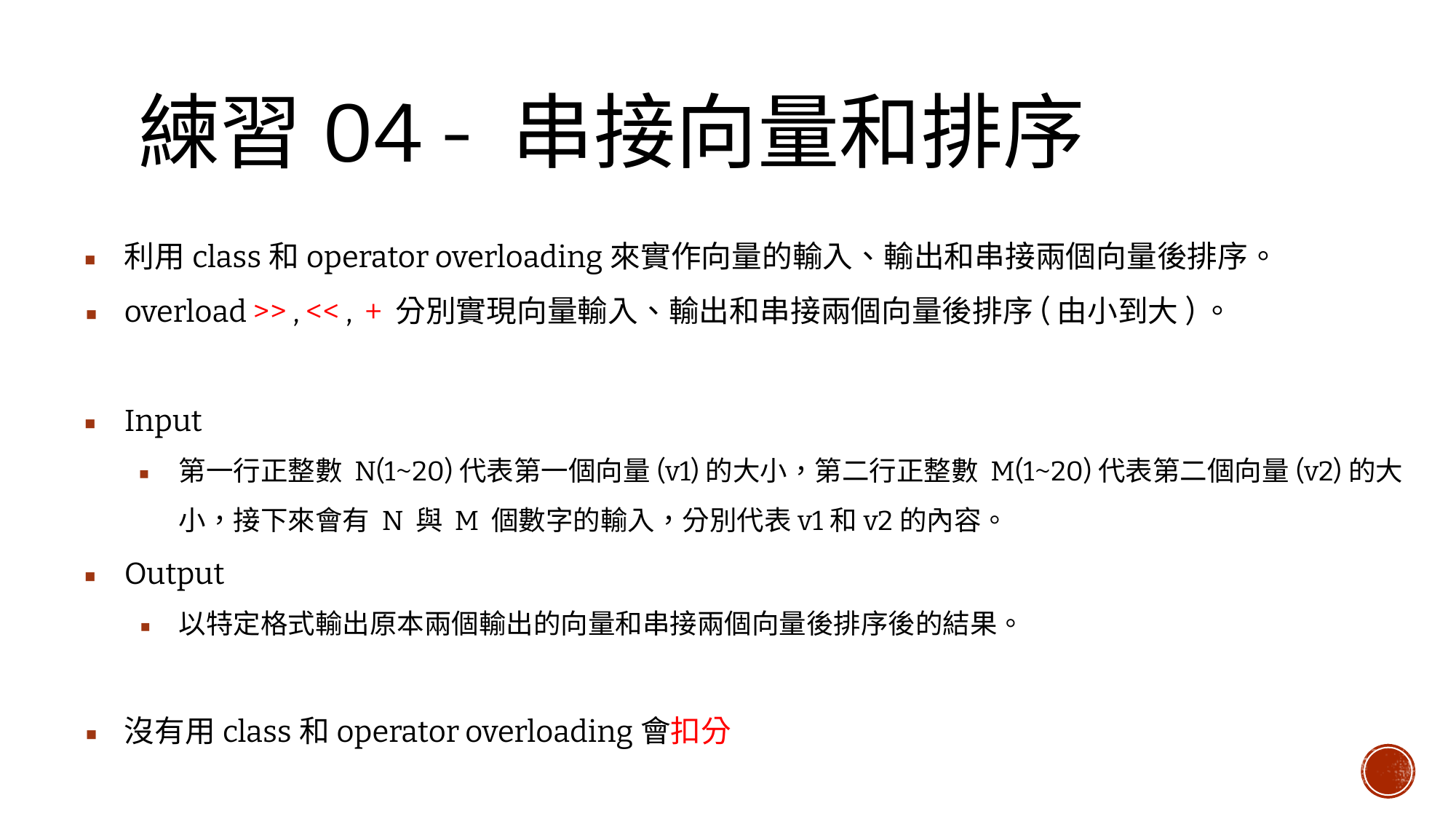

# 練習04 - 串接向量和排序
利用class和operator overloading來實作向量的輸入、輸出和串接兩個向量後排序。
overload >> , << ,  + 分別實現向量輸入、輸出和串接兩個向量後排序(由小到大)。

Input
第一行正整數 N(1~20)代表第一個向量(v1)的大小，第二行正整數 M(1~20)代表第二個向量(v2)的大小，接下來會有 N 與 M 個數字的輸入，分別代表v1和v2的內容。
Output
以特定格式輸出原本兩個輸出的向量和串接兩個向量後排序後的結果。

沒有用class和operator overloading會扣分